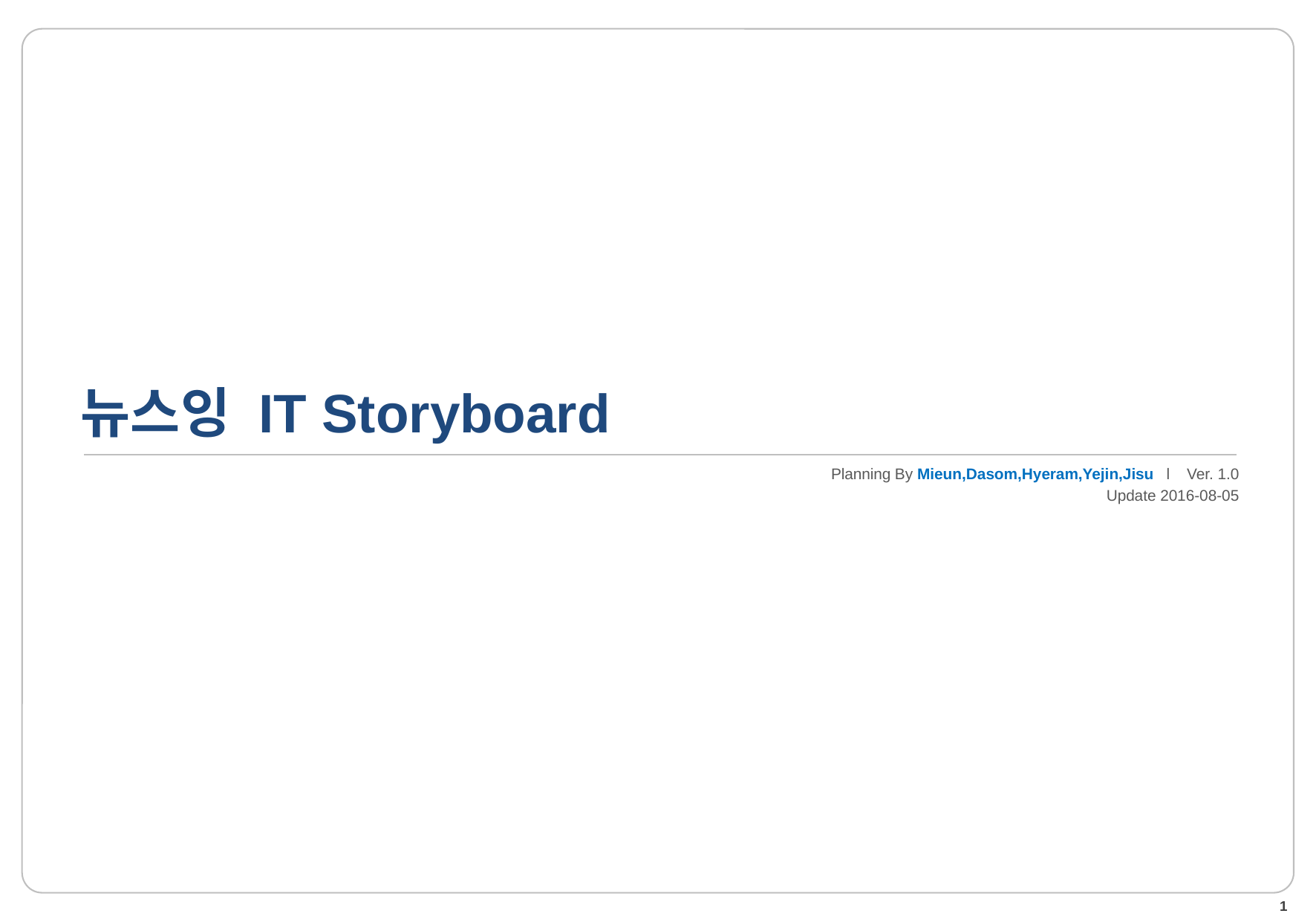

# 뉴스잉 IT Storyboard
Planning By Mieun,Dasom,Hyeram,Yejin,Jisu   l    Ver. 1.0
Update 2016-08-05
1